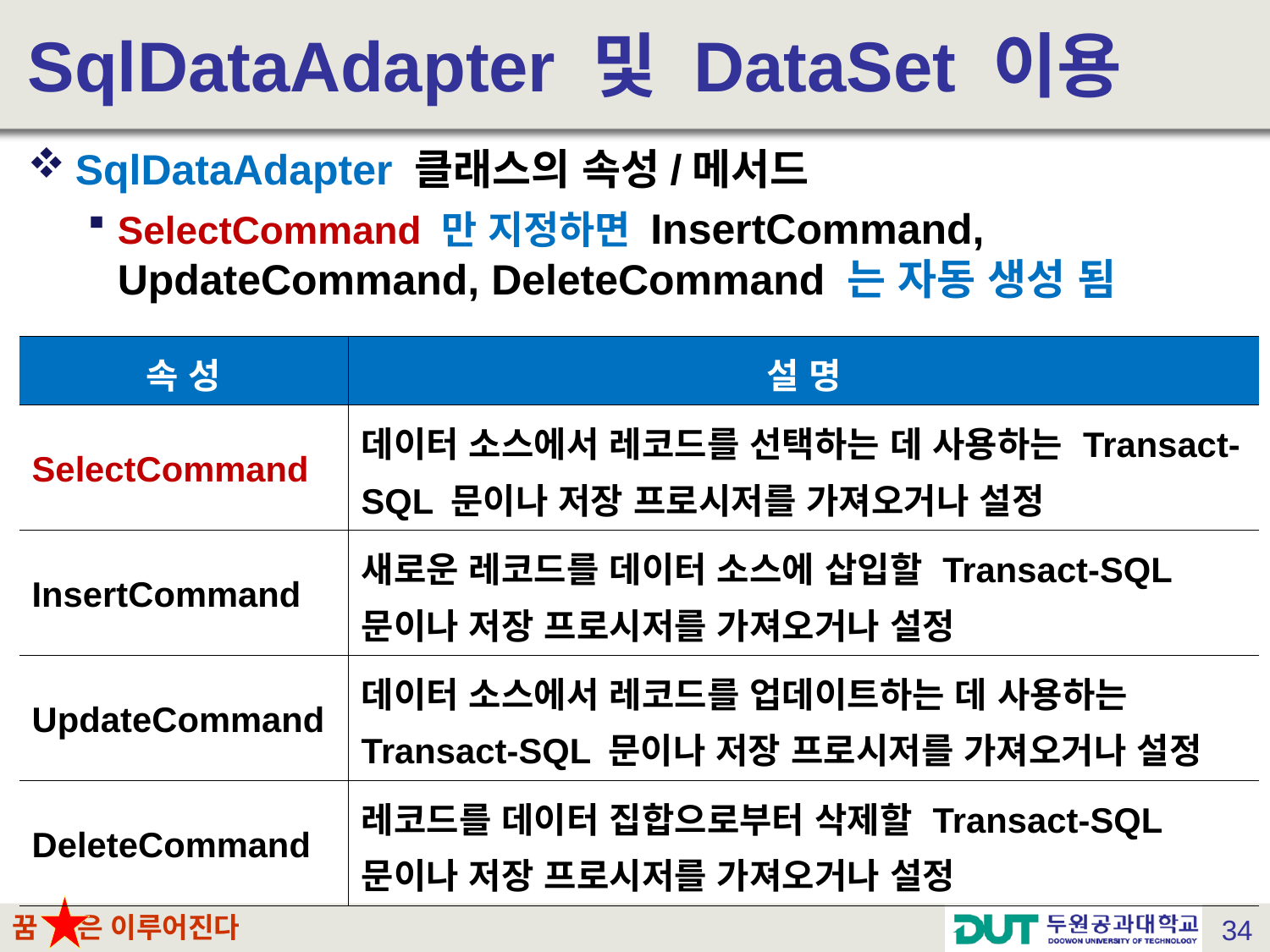

# SqlDataAdapter 및 DataSet 이용
SqlDataAdapter 클래스의 속성/메서드
SelectCommand 만 지정하면 InsertCommand, UpdateCommand, DeleteCommand 는 자동 생성 됨
| 속 성 | 설 명 |
| --- | --- |
| SelectCommand | 데이터 소스에서 레코드를 선택하는 데 사용하는 Transact-SQL 문이나 저장 프로시저를 가져오거나 설정 |
| InsertCommand | 새로운 레코드를 데이터 소스에 삽입할 Transact-SQL 문이나 저장 프로시저를 가져오거나 설정 |
| UpdateCommand | 데이터 소스에서 레코드를 업데이트하는 데 사용하는 Transact-SQL 문이나 저장 프로시저를 가져오거나 설정 |
| DeleteCommand | 레코드를 데이터 집합으로부터 삭제할 Transact-SQL 문이나 저장 프로시저를 가져오거나 설정 |